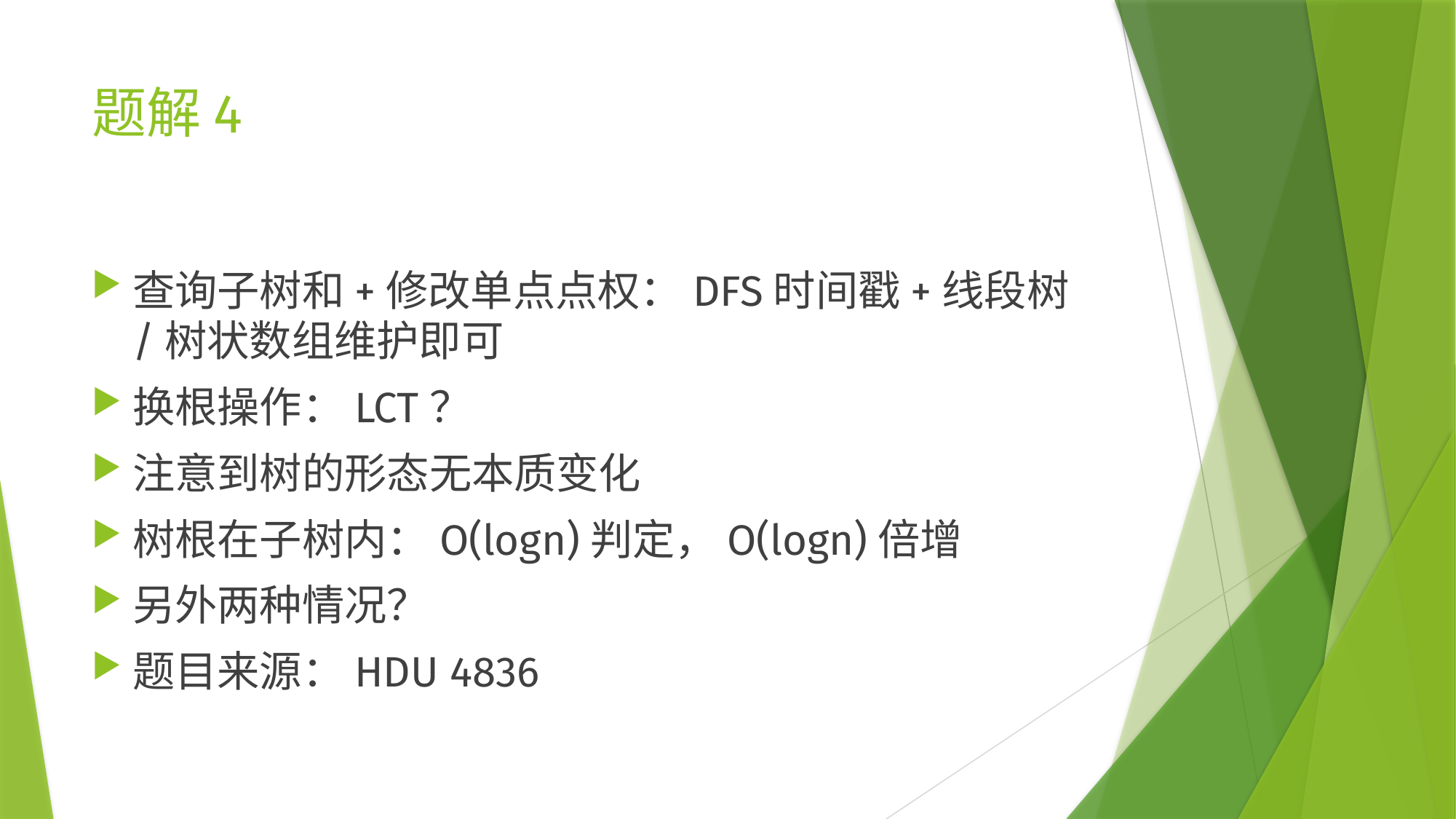

# 题解4
查询子树和+修改单点点权：DFS时间戳+线段树/树状数组维护即可
换根操作：LCT？
注意到树的形态无本质变化
树根在子树内：O(logn)判定，O(logn)倍增
另外两种情况？
题目来源：HDU 4836